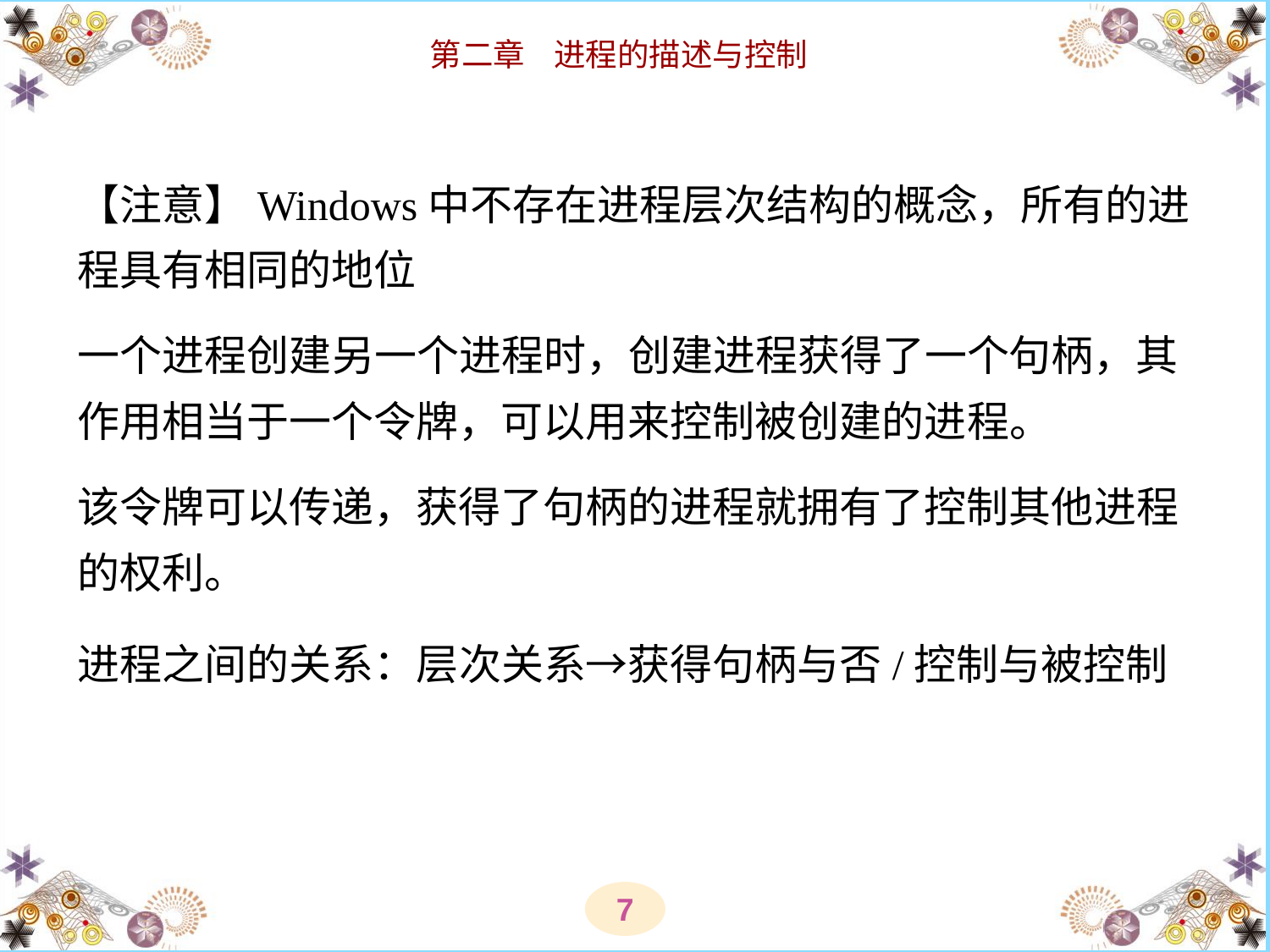

# 【注意】Windows中不存在进程层次结构的概念，所有的进程具有相同的地位
一个进程创建另一个进程时，创建进程获得了一个句柄，其作用相当于一个令牌，可以用来控制被创建的进程。
该令牌可以传递，获得了句柄的进程就拥有了控制其他进程的权利。
进程之间的关系：层次关系→获得句柄与否/控制与被控制